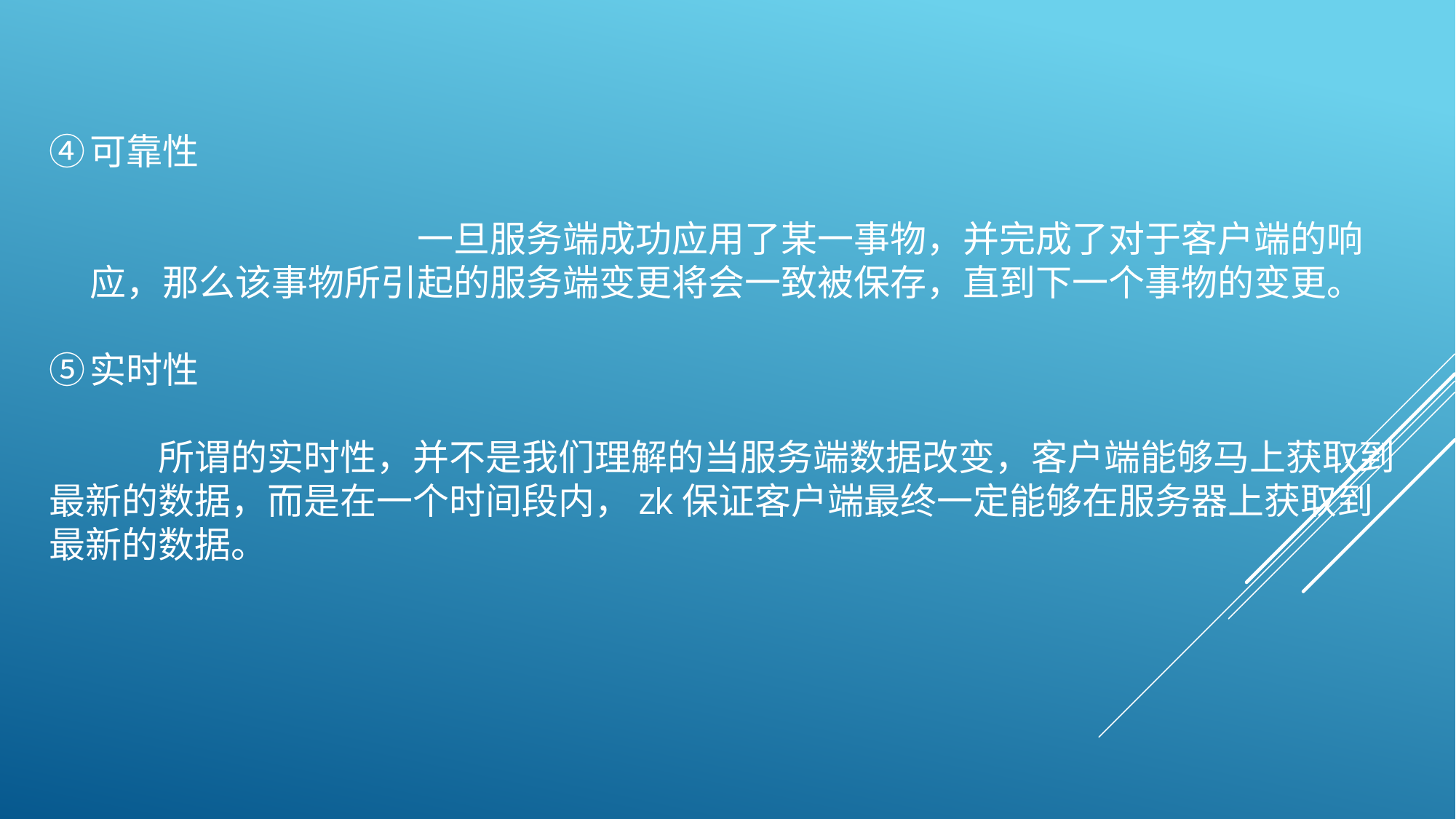

可靠性 																								一旦服务端成功应用了某一事物，并完成了对于客户端的响应，那么该事物所引起的服务端变更将会一致被保存，直到下一个事物的变更。
实时性
													所谓的实时性，并不是我们理解的当服务端数据改变，客户端能够马上获取到最新的数据，而是在一个时间段内，zk保证客户端最终一定能够在服务器上获取到最新的数据。